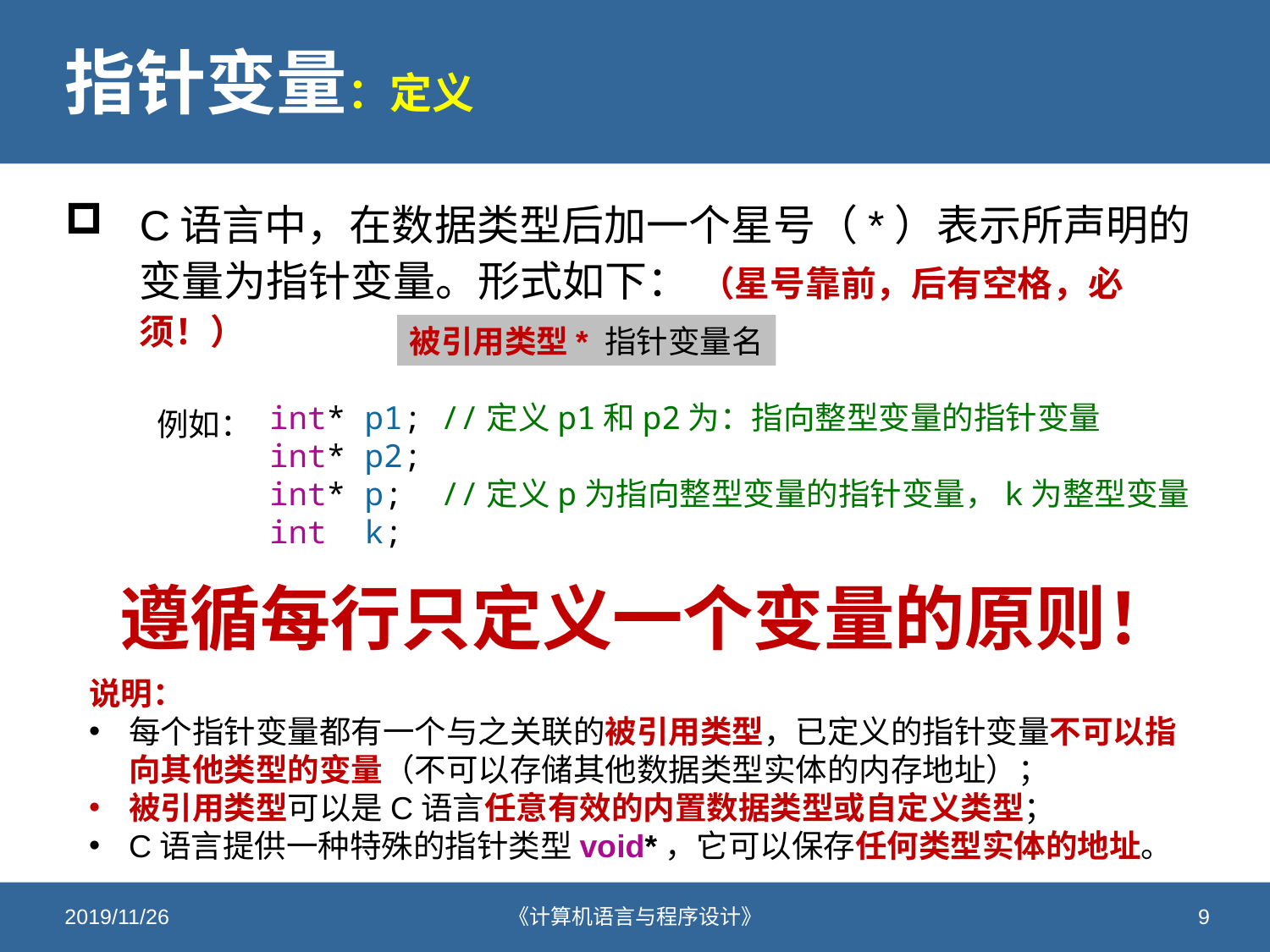

# 指针变量：定义
C语言中，在数据类型后加一个星号（*）表示所声明的变量为指针变量。形式如下： （星号靠前，后有空格，必须！）

被引用类型* 指针变量名
int* p1; //定义p1和p2为：指向整型变量的指针变量
int* p2;
int* p;  //定义p为指向整型变量的指针变量，k为整型变量
int  k;
例如：
遵循每行只定义一个变量的原则！
说明：
每个指针变量都有一个与之关联的被引用类型，已定义的指针变量不可以指向其他类型的变量（不可以存储其他数据类型实体的内存地址）；
被引用类型可以是C语言任意有效的内置数据类型或自定义类型；
C语言提供一种特殊的指针类型void*，它可以保存任何类型实体的地址。
2019/11/26
《计算机语言与程序设计》
9